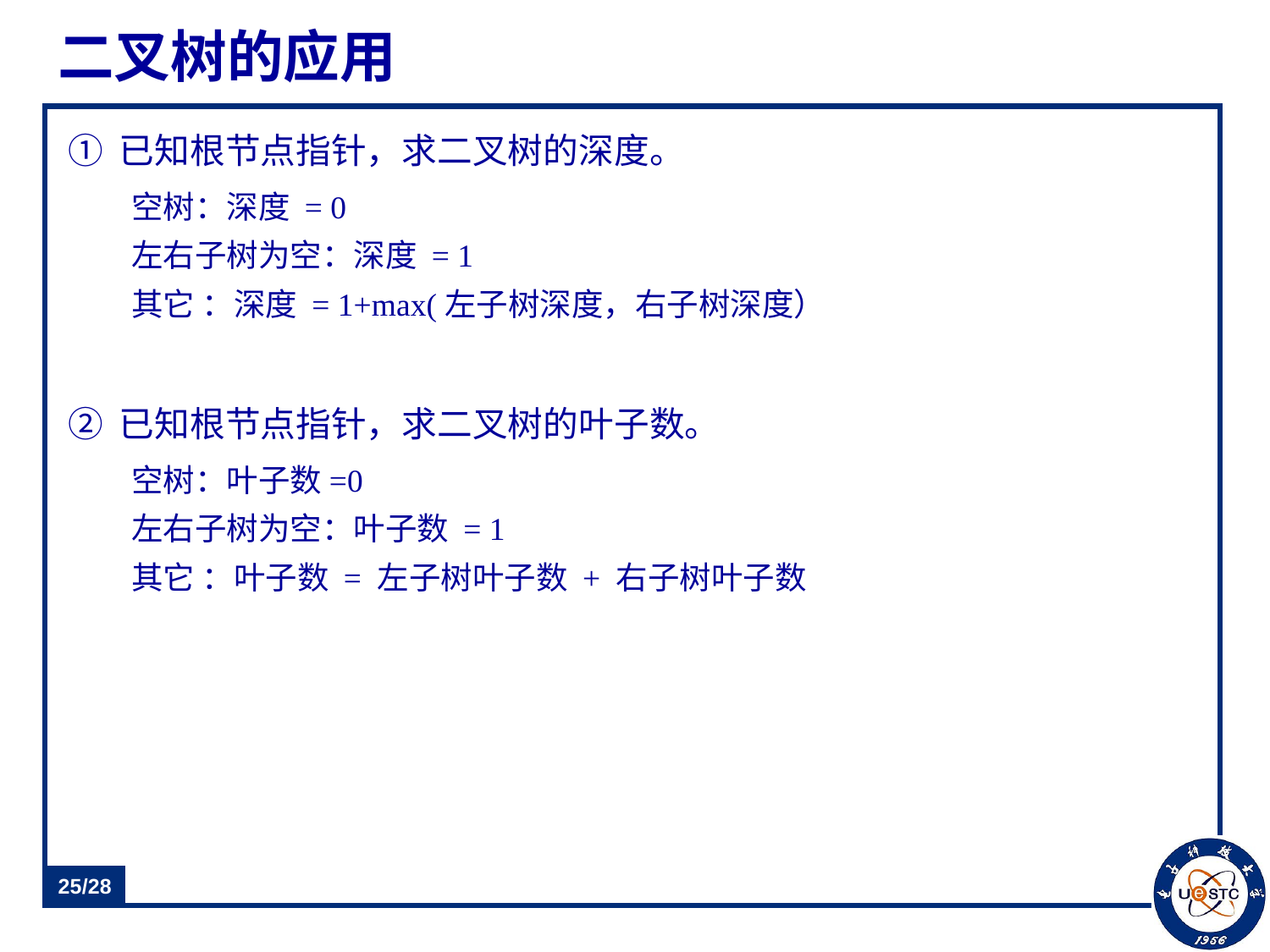

# 二叉树的应用
① 已知根节点指针，求二叉树的深度。
空树：深度 = 0
左右子树为空：深度 = 1
其它 ：深度 = 1+max(左子树深度，右子树深度）

② 已知根节点指针，求二叉树的叶子数。
空树：叶子数=0
左右子树为空：叶子数 = 1
其它 ：叶子数 = 左子树叶子数 + 右子树叶子数
25/28